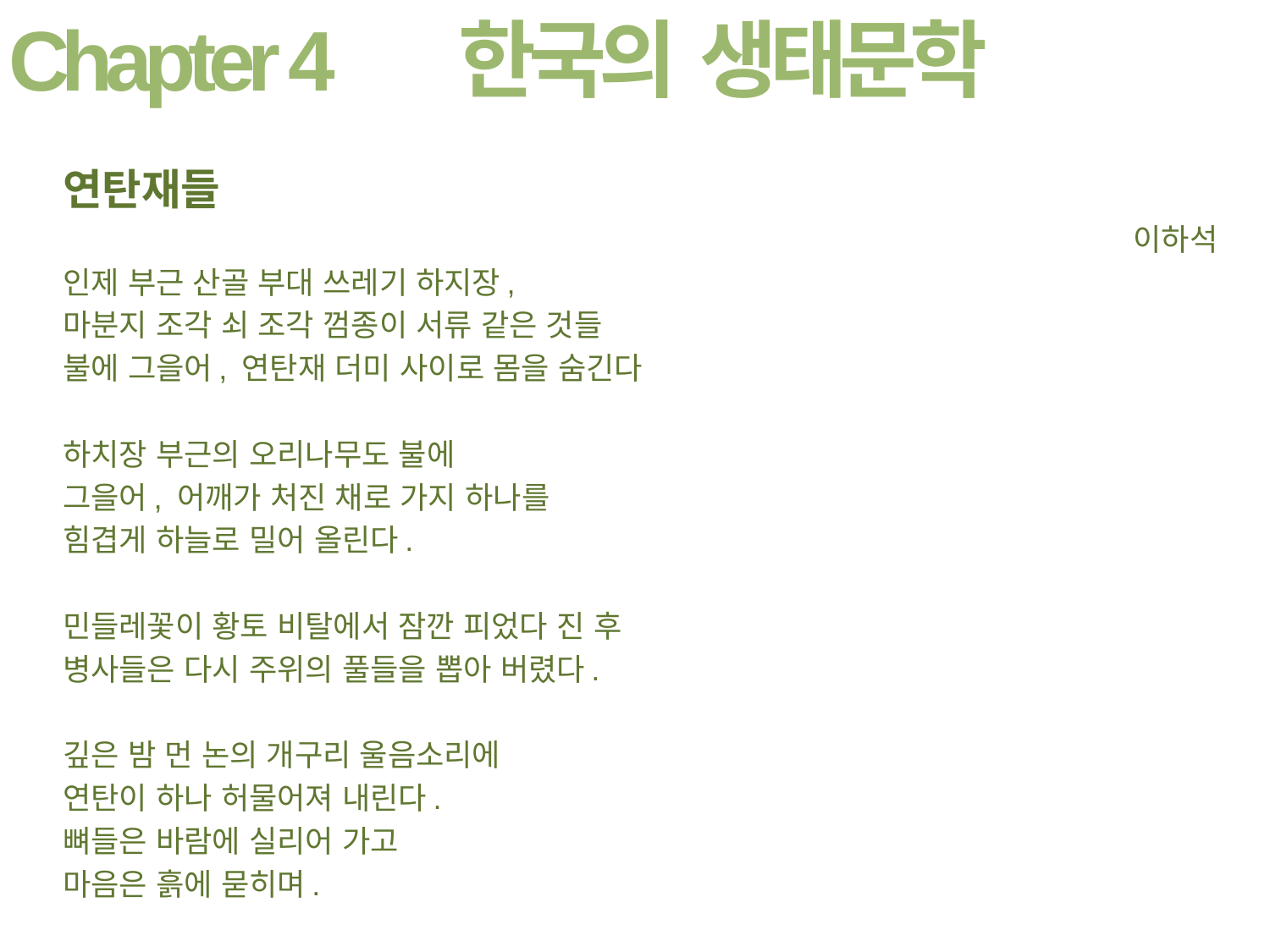

Chapter 4
한국의  생태문학
연탄재들
이하석
인제 부근 산골 부대 쓰레기 하지장,
마분지 조각 쇠 조각 껌종이 서류 같은 것들
불에 그을어, 연탄재 더미 사이로 몸을 숨긴다

하치장 부근의 오리나무도 불에
그을어, 어깨가 처진 채로 가지 하나를
힘겹게 하늘로 밀어 올린다.

민들레꽃이 황토 비탈에서 잠깐 피었다 진 후
병사들은 다시 주위의 풀들을 뽑아 버렸다.

깊은 밤 먼 논의 개구리 울음소리에
연탄이 하나 허물어져 내린다.
뼈들은 바람에 실리어 가고
마음은 흙에 묻히며.